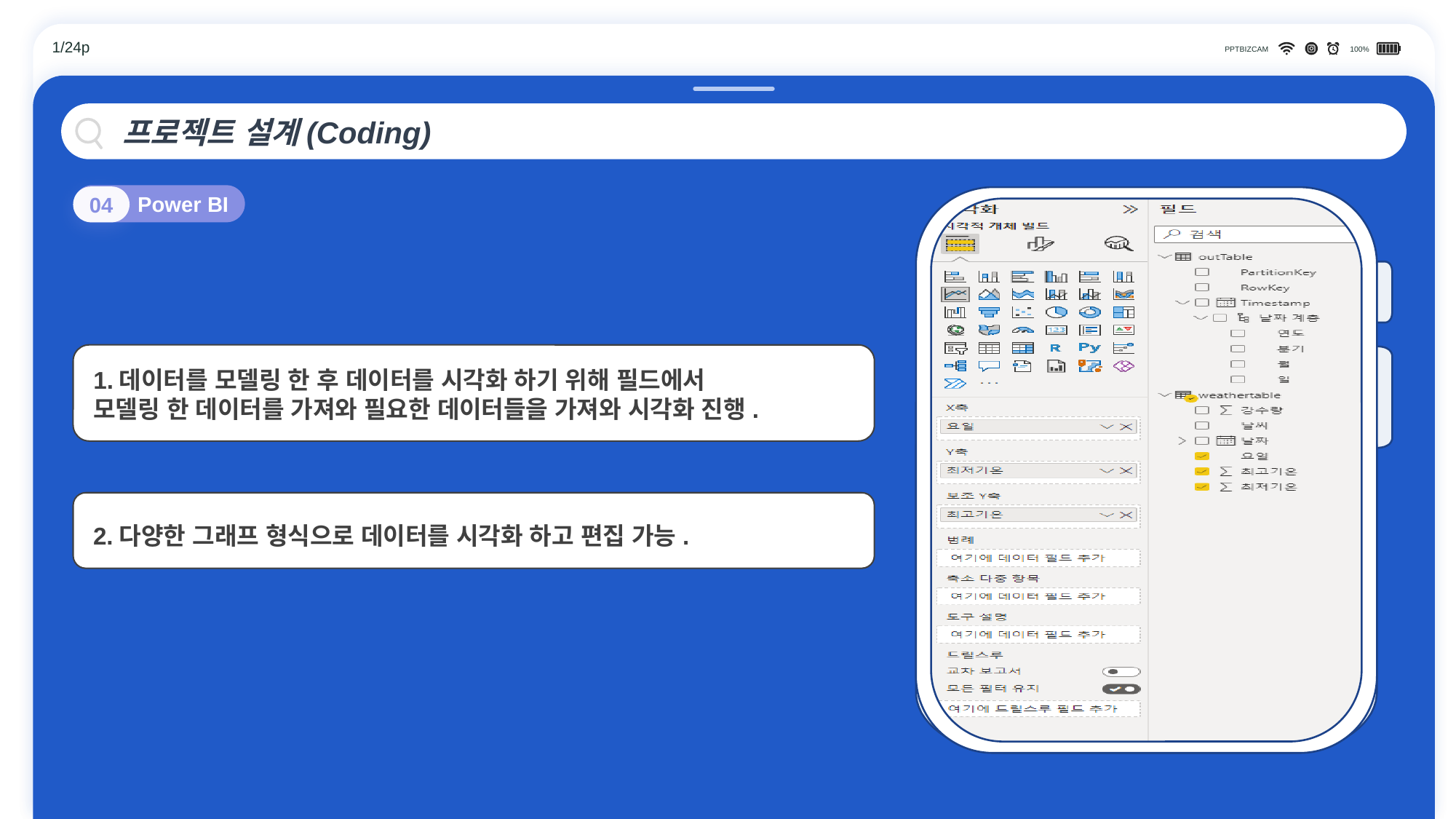

1/24p

PPTBIZCAM
100%

프로젝트 설계(Coding)

Power BI
04

1.데이터를 모델링 한 후 데이터를 시각화 하기 위해 필드에서
모델링 한 데이터를 가져와 필요한 데이터들을 가져와 시각화 진행.

2.다양한 그래프 형식으로 데이터를 시각화 하고 편집 가능.